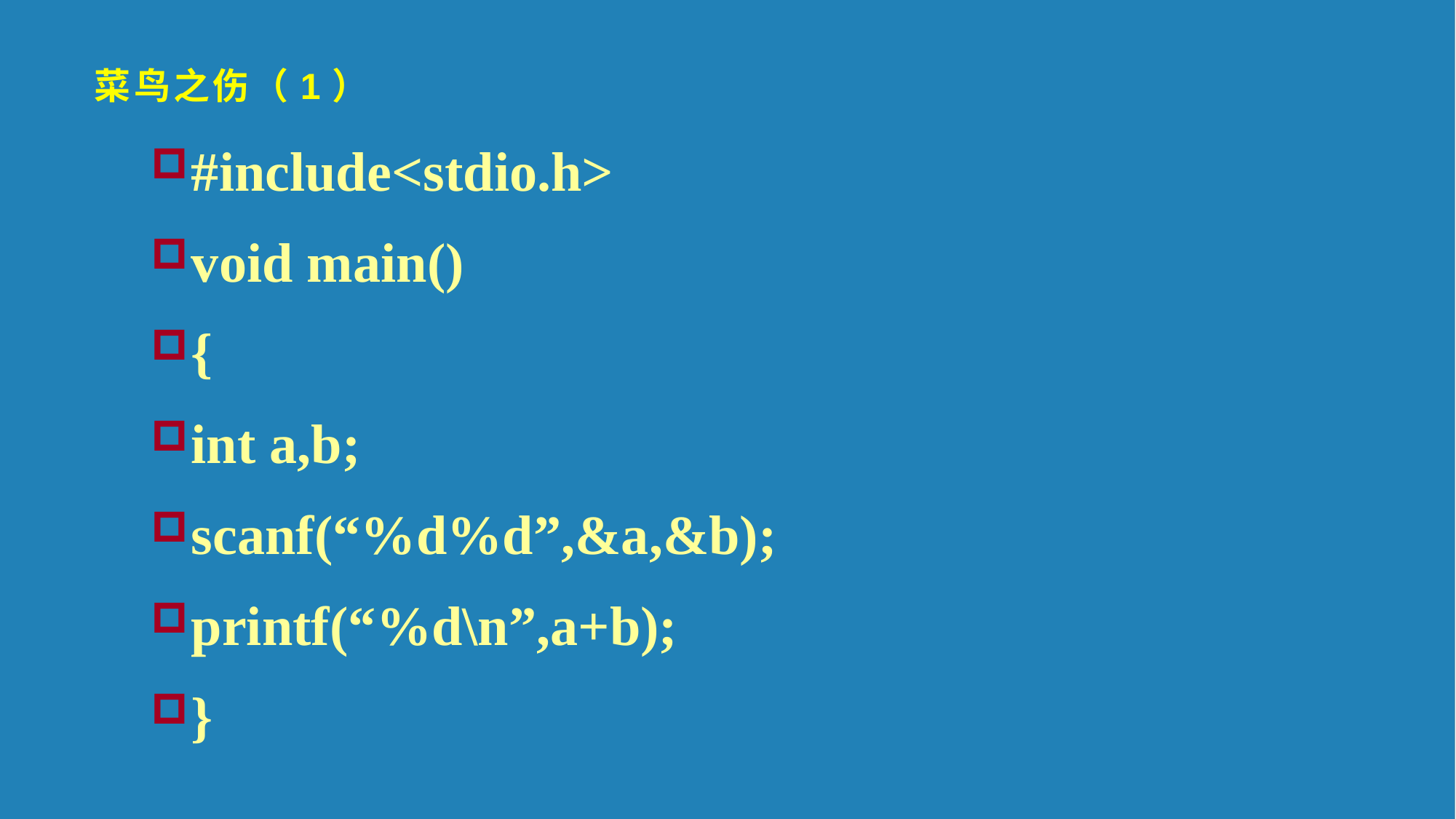

菜鸟之伤（1）
#include<stdio.h>
void main()
{
int a,b;
scanf(“%d%d”,&a,&b);
printf(“%d\n”,a+b);
}

83